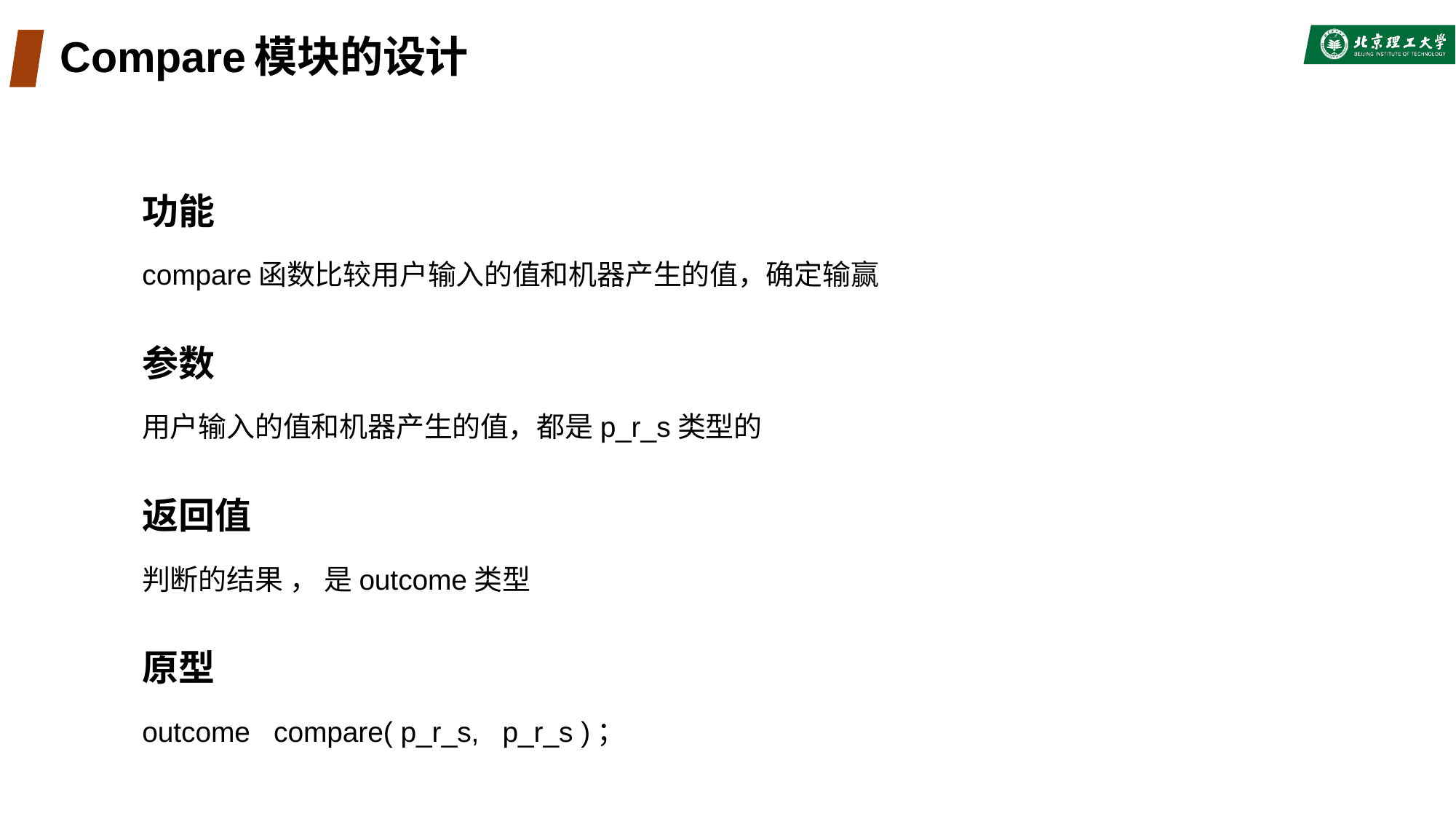

# Compare模块的设计
功能
compare函数比较用户输入的值和机器产生的值，确定输赢
参数
用户输入的值和机器产生的值，都是p_r_s类型的
返回值
判断的结果 ， 是outcome类型
原型
outcome   compare( p_r_s,   p_r_s )；